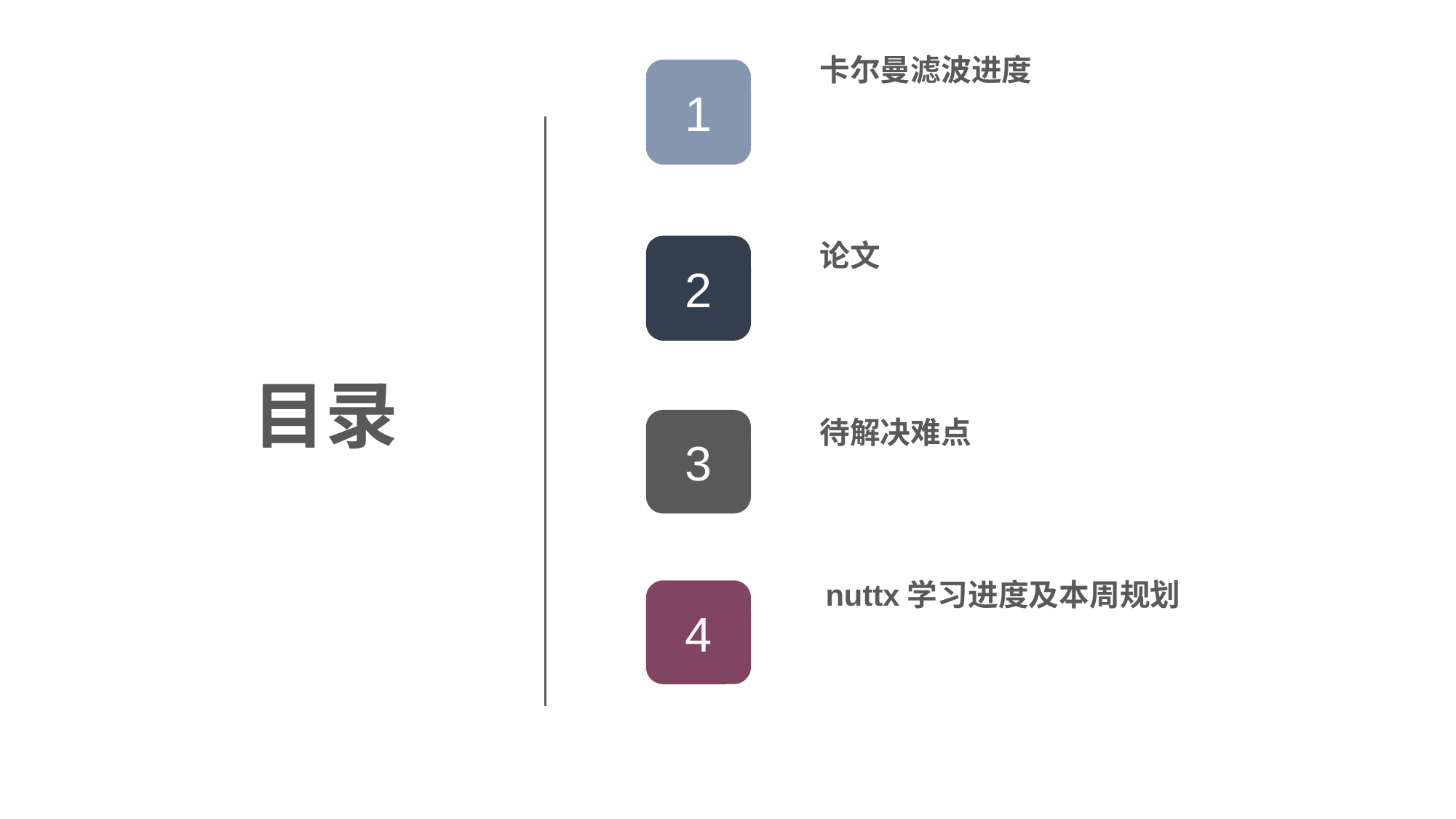

1
卡尔曼滤波进度
论文
2

目录
3
待解决难点
4
nuttx学习进度及本周规划